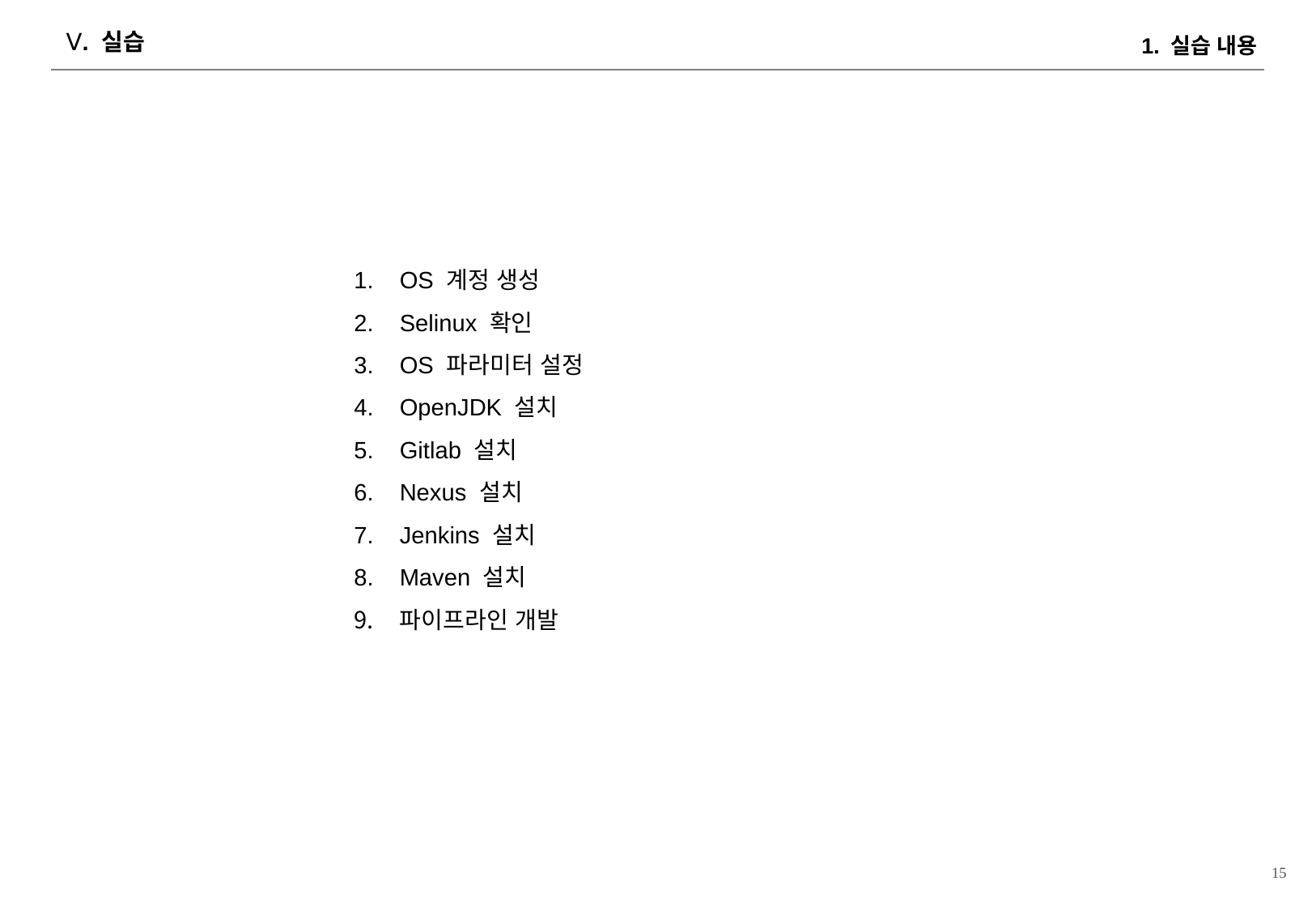

# Ⅴ. 실습
1. 실습 내용
OS 계정 생성
Selinux 확인
OS 파라미터 설정
OpenJDK 설치
Gitlab 설치
Nexus 설치
Jenkins 설치
Maven 설치
파이프라인 개발

15